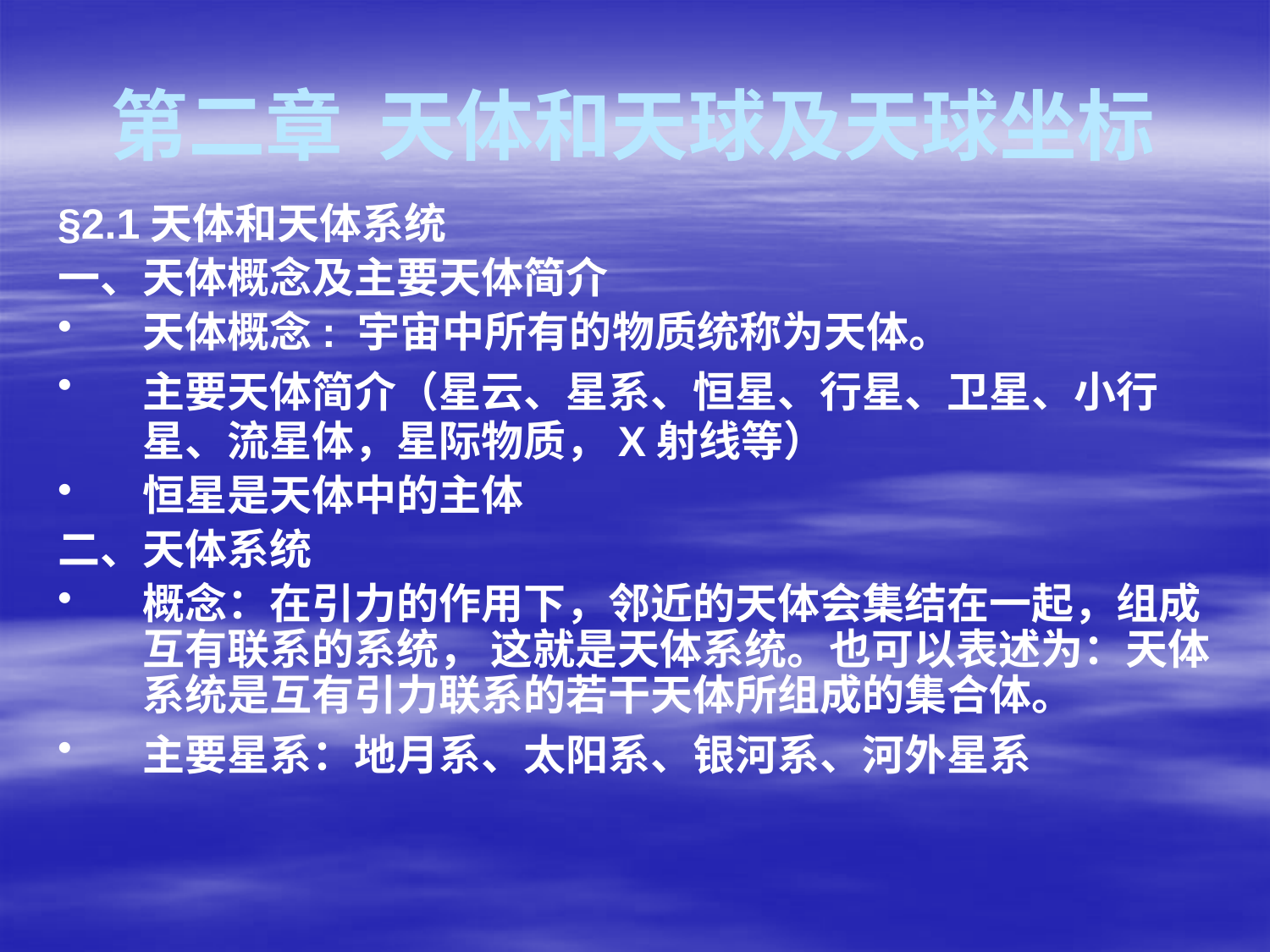

# 第二章  天体和天球及天球坐标
§2.1天体和天体系统
一、天体概念及主要天体简介
天体概念: 宇宙中所有的物质统称为天体。
主要天体简介（星云、星系、恒星、行星、卫星、小行星、流星体，星际物质，X射线等）
恒星是天体中的主体
二、天体系统
概念：在引力的作用下，邻近的天体会集结在一起，组成互有联系的系统， 这就是天体系统。也可以表述为：天体系统是互有引力联系的若干天体所组成的集合体。
主要星系：地月系、太阳系、银河系、河外星系